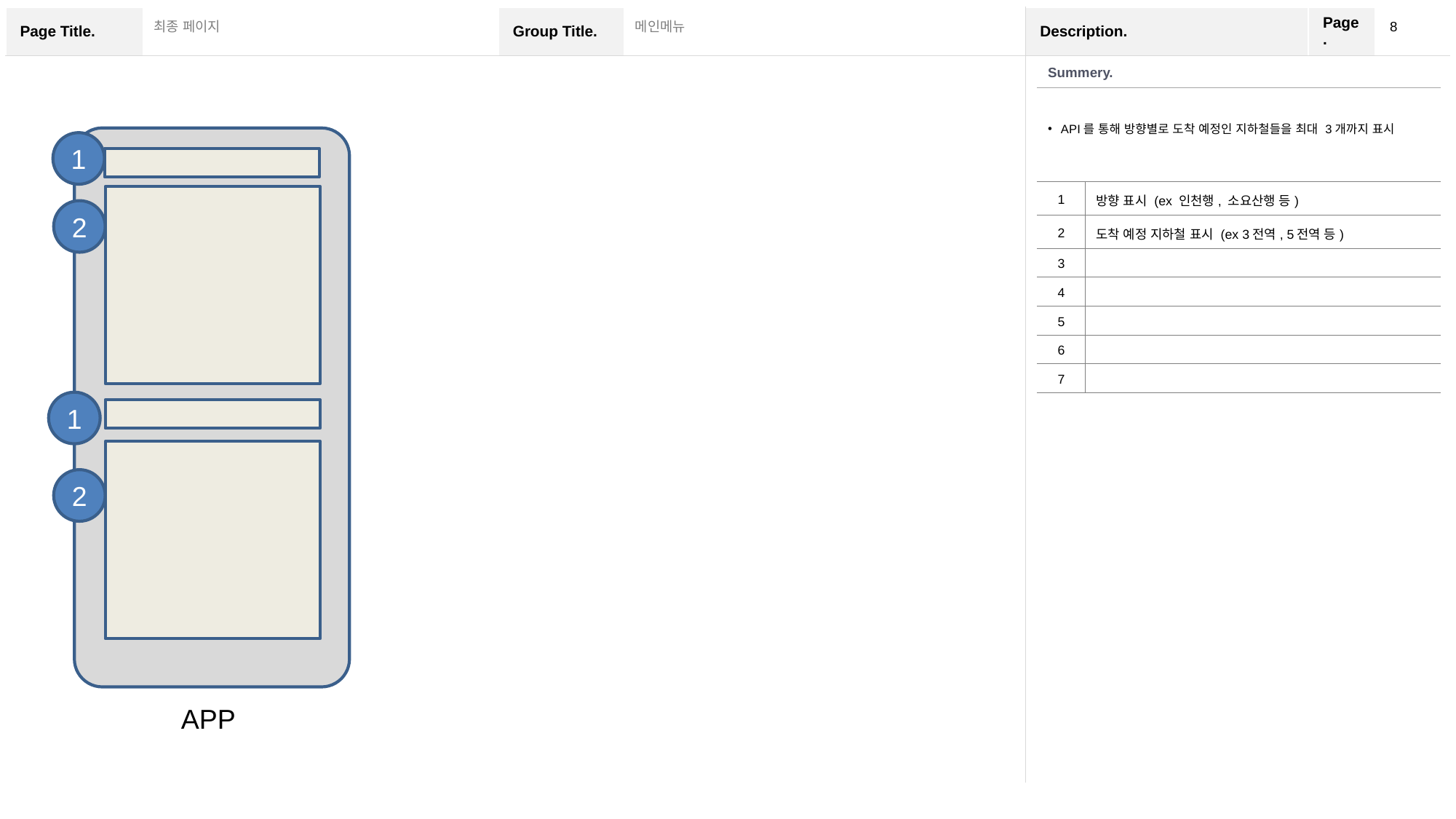

8
최종 페이지
메인메뉴
| Summery. |  |
| --- | --- |
| API를 통해 방향별로 도착 예정인 지하철들을 최대 3개까지 표시 |  |
| 1 | 방향 표시 (ex 인천행, 소요산행 등) |
| 2 | 도착 예정 지하철 표시 (ex 3전역, 5전역 등) |
| 3 |  |
| 4 |  |
| 5 |  |
| 6 |  |
| 7 |  |

1

2
1

2
APP